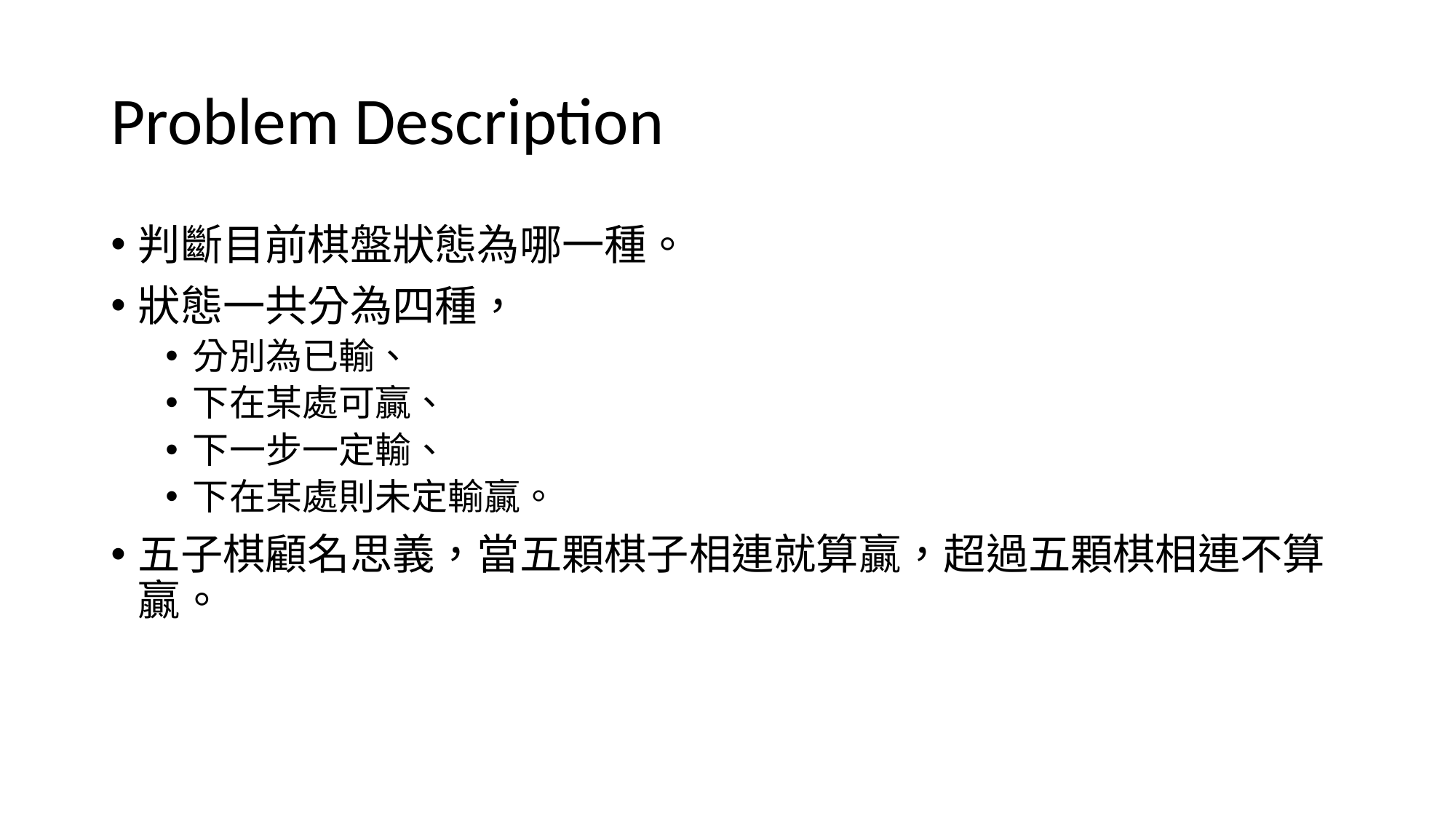

# Problem Description
判斷目前棋盤狀態為哪一種。
狀態一共分為四種，
分別為已輸、
下在某處可贏、
下一步一定輸、
下在某處則未定輸贏。
五子棋顧名思義，當五顆棋子相連就算贏，超過五顆棋相連不算贏。